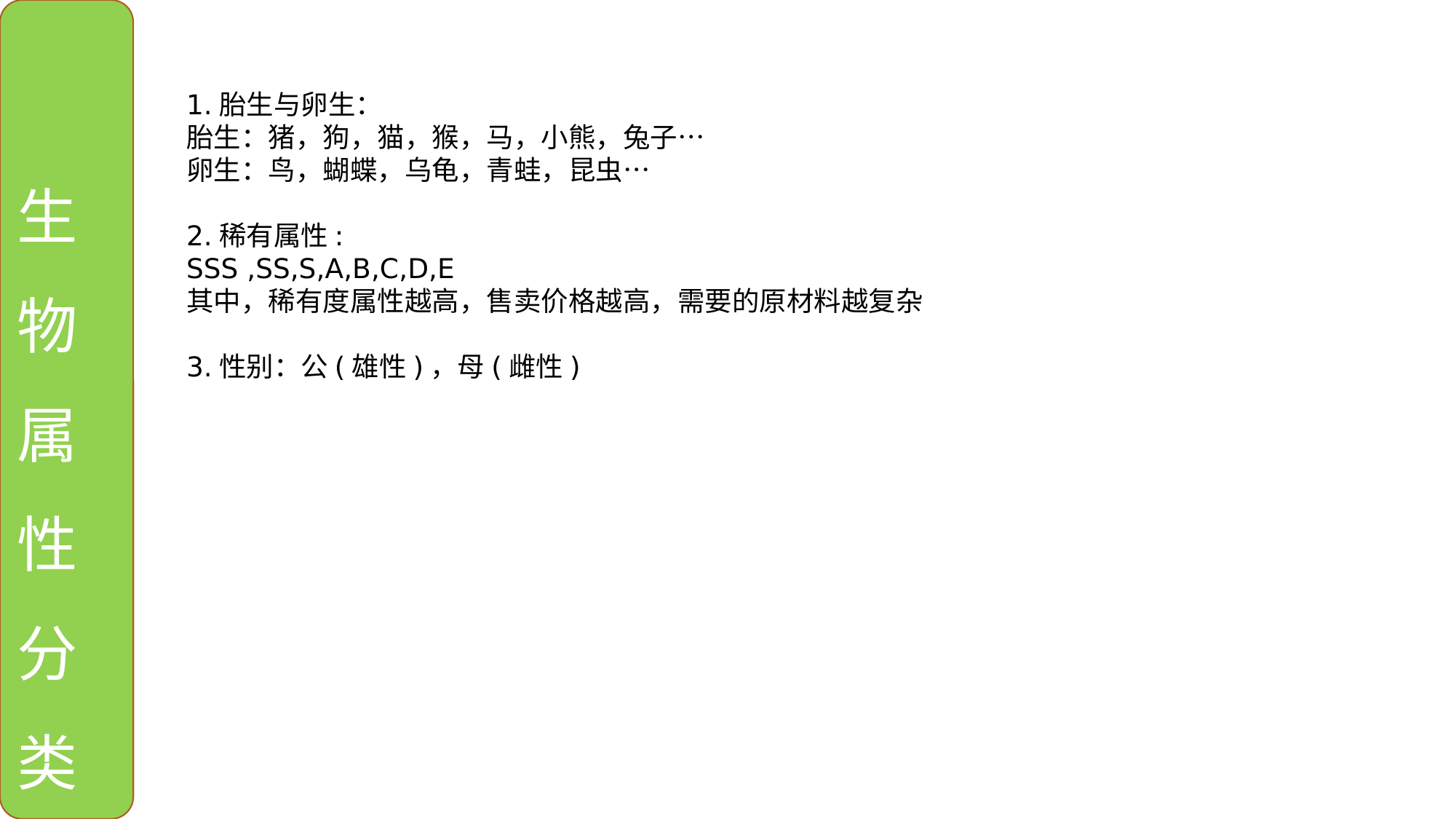

生物属性分类
1.胎生与卵生：
胎生：猪，狗，猫，猴，马，小熊，兔子…
卵生：鸟，蝴蝶，乌龟，青蛙，昆虫…

2.稀有属性:
SSS ,SS,S,A,B,C,D,E
其中，稀有度属性越高，售卖价格越高，需要的原材料越复杂

3.性别：公(雄性)，母(雌性)